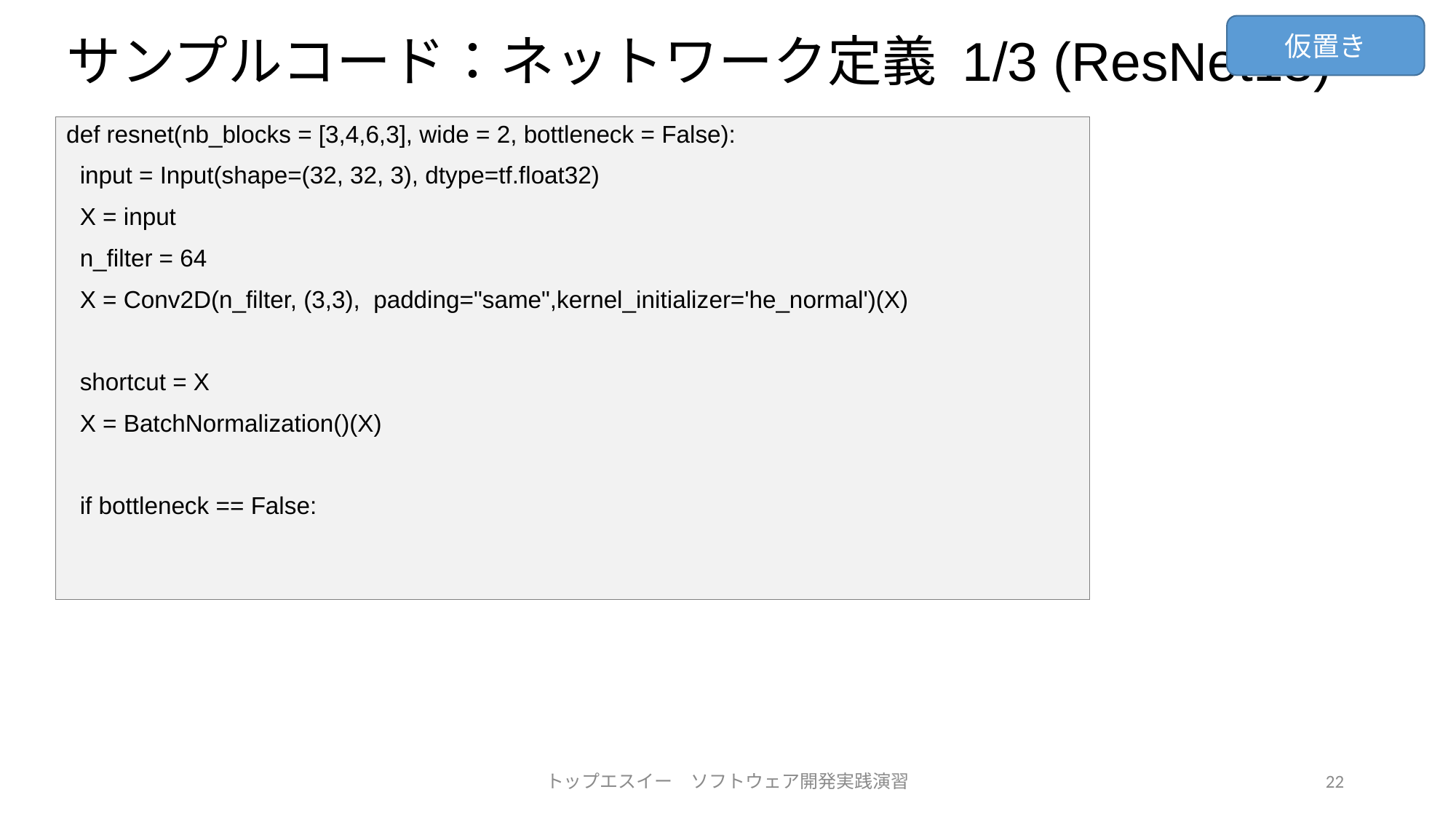

仮置き
# サンプルコード：ネットワーク定義 1/3 (ResNet18)
def resnet(nb_blocks = [3,4,6,3], wide = 2, bottleneck = False):
  input = Input(shape=(32, 32, 3), dtype=tf.float32)
  X = input
  n_filter = 64
  X = Conv2D(n_filter, (3,3),  padding="same",kernel_initializer='he_normal')(X)

  shortcut = X
  X = BatchNormalization()(X)

  if bottleneck == False:

トップエスイー　ソフトウェア開発実践演習
22